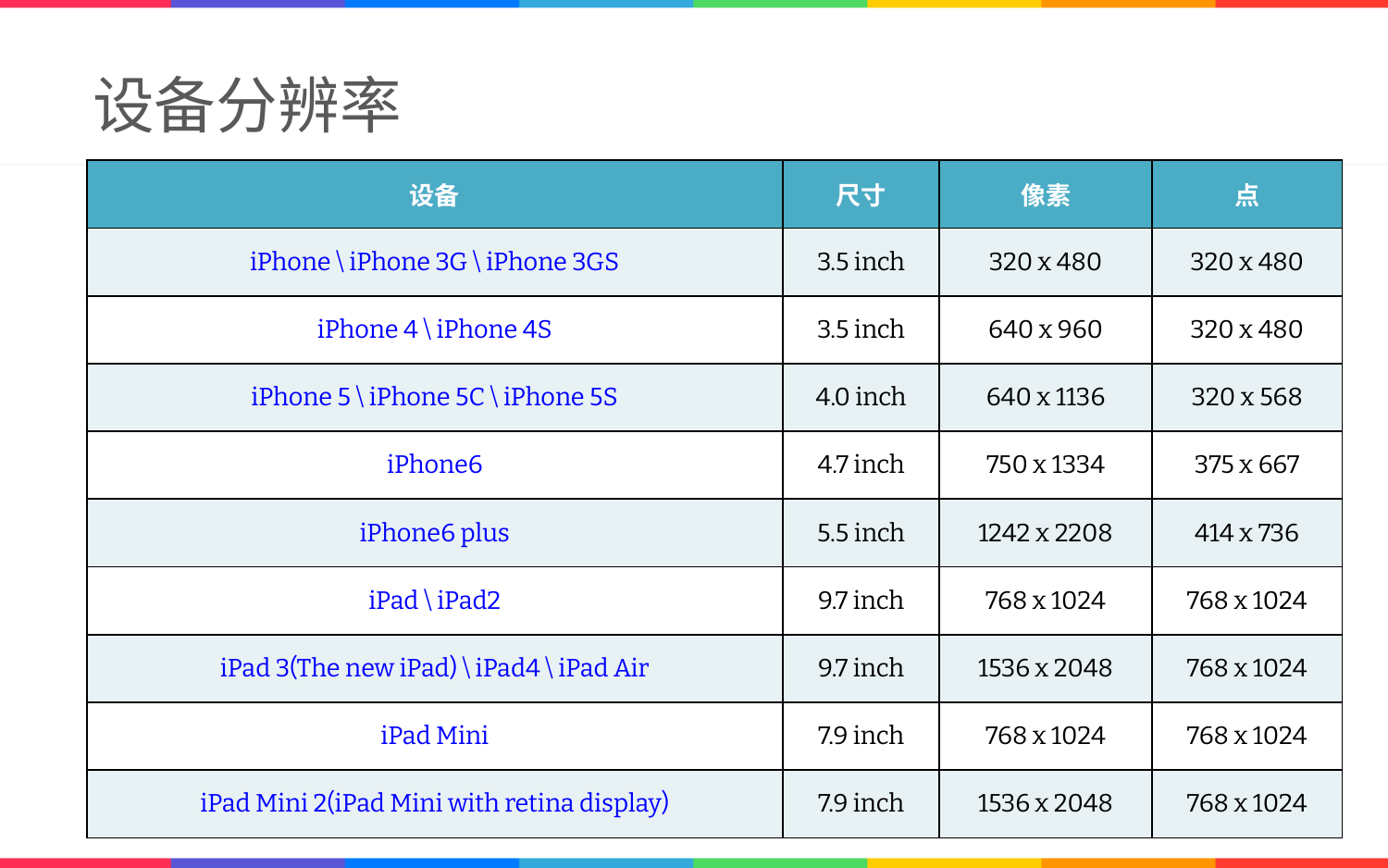

# 设备分辨率
| 设备 | 尺寸 | 像素 | 点 |
| --- | --- | --- | --- |
| iPhone \ iPhone 3G \ iPhone 3GS | 3.5 inch | 320 x 480 | 320 x 480 |
| iPhone 4 \ iPhone 4S | 3.5 inch | 640 x 960 | 320 x 480 |
| iPhone 5 \ iPhone 5C \ iPhone 5S | 4.0 inch | 640 x 1136 | 320 x 568 |
| iPhone6 | 4.7 inch | 750 x 1334 | 375 x 667 |
| iPhone6 plus | 5.5 inch | 1242 x 2208 | 414 x 736 |
| iPad \ iPad2 | 9.7 inch | 768 x 1024 | 768 x 1024 |
| iPad 3(The new iPad) \ iPad4 \ iPad Air | 9.7 inch | 1536 x 2048 | 768 x 1024 |
| iPad Mini | 7.9 inch | 768 x 1024 | 768 x 1024 |
| iPad Mini 2(iPad Mini with retina display) | 7.9 inch | 1536 x 2048 | 768 x 1024 |